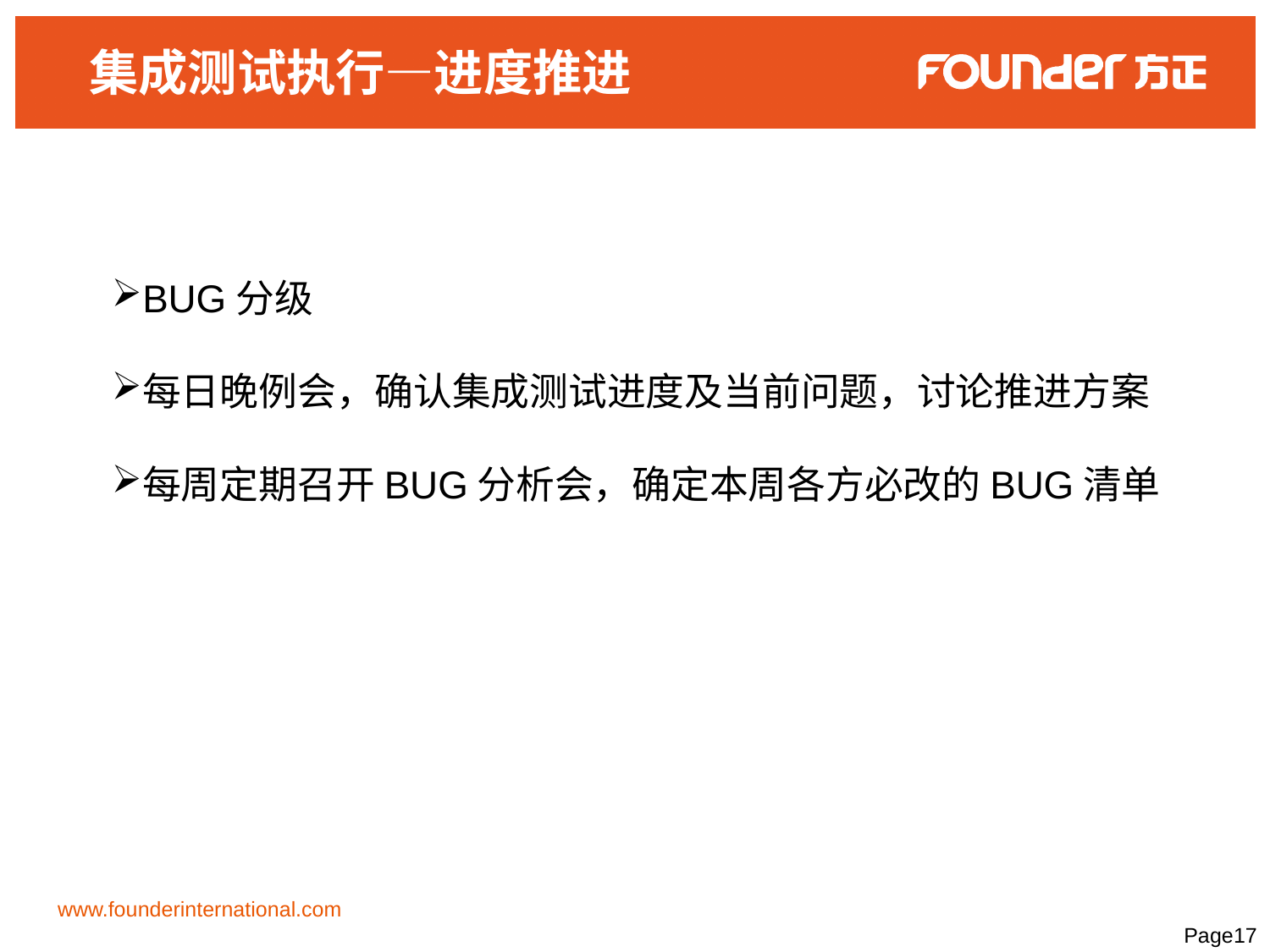

# 集成测试执行—进度推进

BUG分级

每日晚例会，确认集成测试进度及当前问题，讨论推进方案

每周定期召开BUG分析会，确定本周各方必改的BUG清单

www.founderinternational.com
Page17